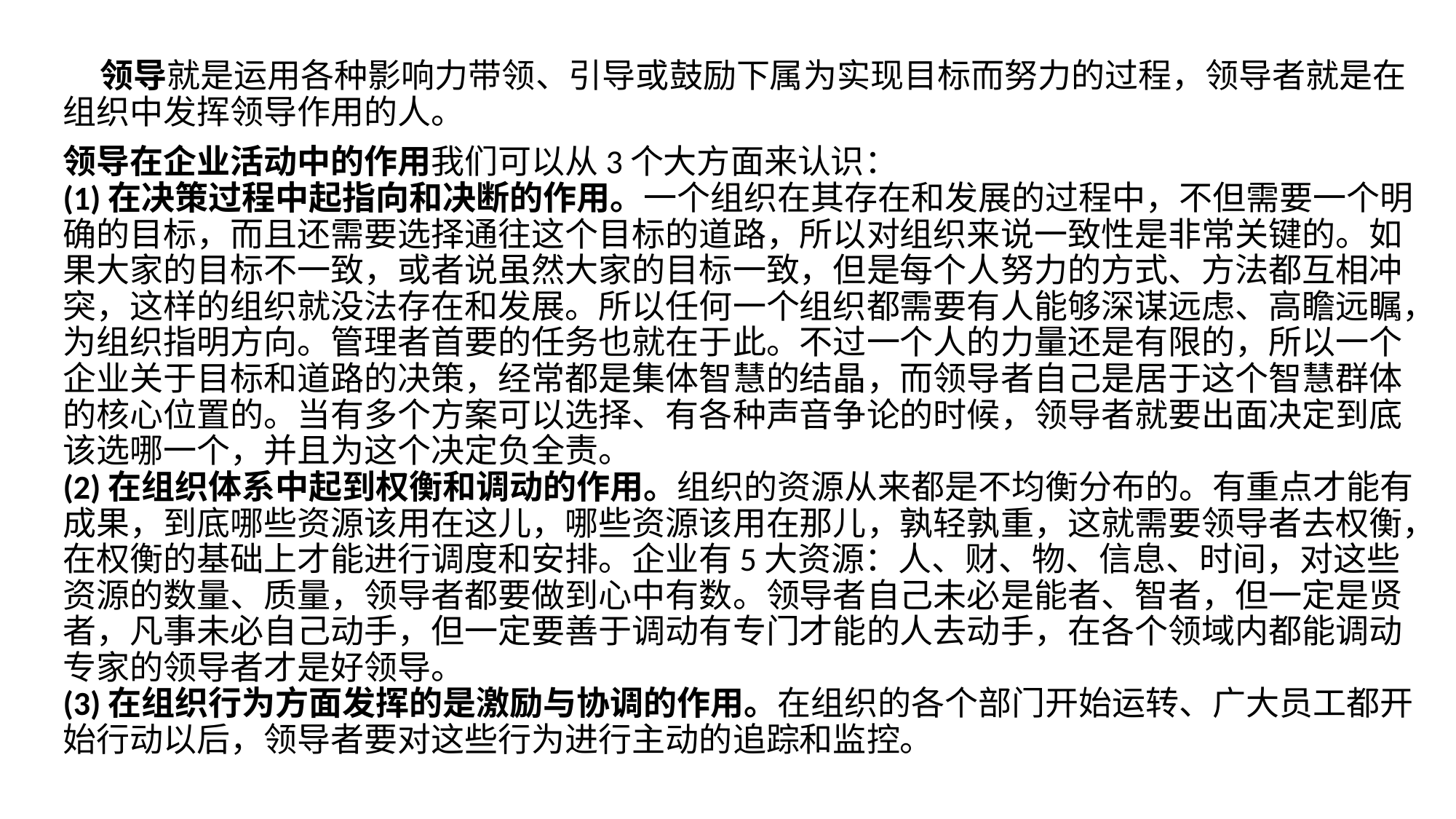

#
    领导就是运用各种影响力带领、引导或鼓励下属为实现目标而努力的过程，领导者就是在组织中发挥领导作用的人。
领导在企业活动中的作用我们可以从3个大方面来认识：
(1)在决策过程中起指向和决断的作用。一个组织在其存在和发展的过程中，不但需要一个明确的目标，而且还需要选择通往这个目标的道路，所以对组织来说一致性是非常关键的。如果大家的目标不一致，或者说虽然大家的目标一致，但是每个人努力的方式、方法都互相冲突，这样的组织就没法存在和发展。所以任何一个组织都需要有人能够深谋远虑、高瞻远瞩，为组织指明方向。管理者首要的任务也就在于此。不过一个人的力量还是有限的，所以一个企业关于目标和道路的决策，经常都是集体智慧的结晶，而领导者自己是居于这个智慧群体的核心位置的。当有多个方案可以选择、有各种声音争论的时候，领导者就要出面决定到底该选哪一个，并且为这个决定负全责。
(2)在组织体系中起到权衡和调动的作用。组织的资源从来都是不均衡分布的。有重点才能有成果，到底哪些资源该用在这儿，哪些资源该用在那儿，孰轻孰重，这就需要领导者去权衡，在权衡的基础上才能进行调度和安排。企业有5大资源：人、财、物、信息、时间，对这些资源的数量、质量，领导者都要做到心中有数。领导者自己未必是能者、智者，但一定是贤者，凡事未必自己动手，但一定要善于调动有专门才能的人去动手，在各个领域内都能调动专家的领导者才是好领导。
(3)在组织行为方面发挥的是激励与协调的作用。在组织的各个部门开始运转、广大员工都开始行动以后，领导者要对这些行为进行主动的追踪和监控。